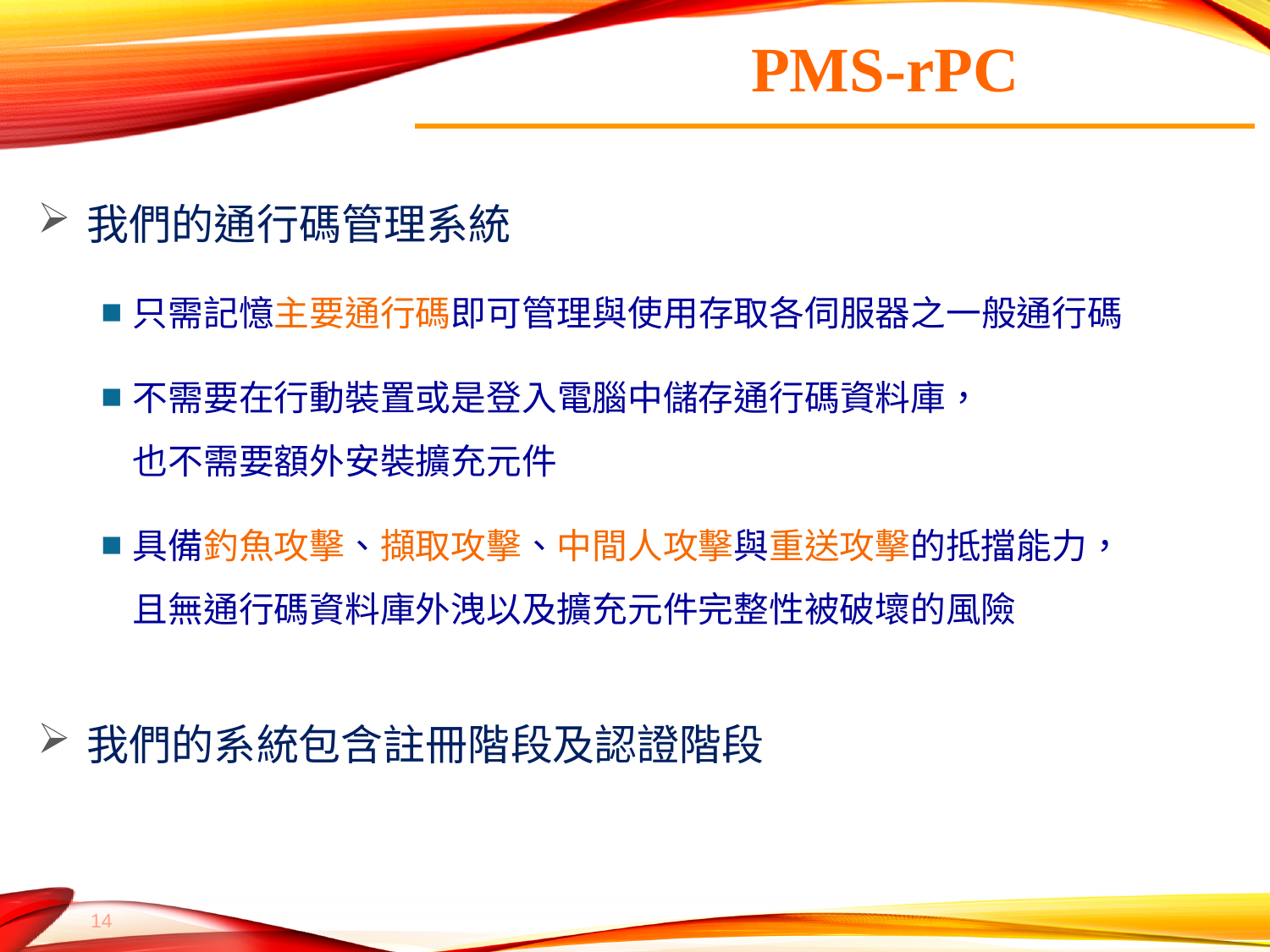

# PMS-rPC
我們的通行碼管理系統
只需記憶主要通行碼即可管理與使用存取各伺服器之一般通行碼
不需要在行動裝置或是登入電腦中儲存通行碼資料庫，
也不需要額外安裝擴充元件
具備釣魚攻擊、擷取攻擊、中間人攻擊與重送攻擊的抵擋能力，
且無通行碼資料庫外洩以及擴充元件完整性被破壞的風險
我們的系統包含註冊階段及認證階段

14